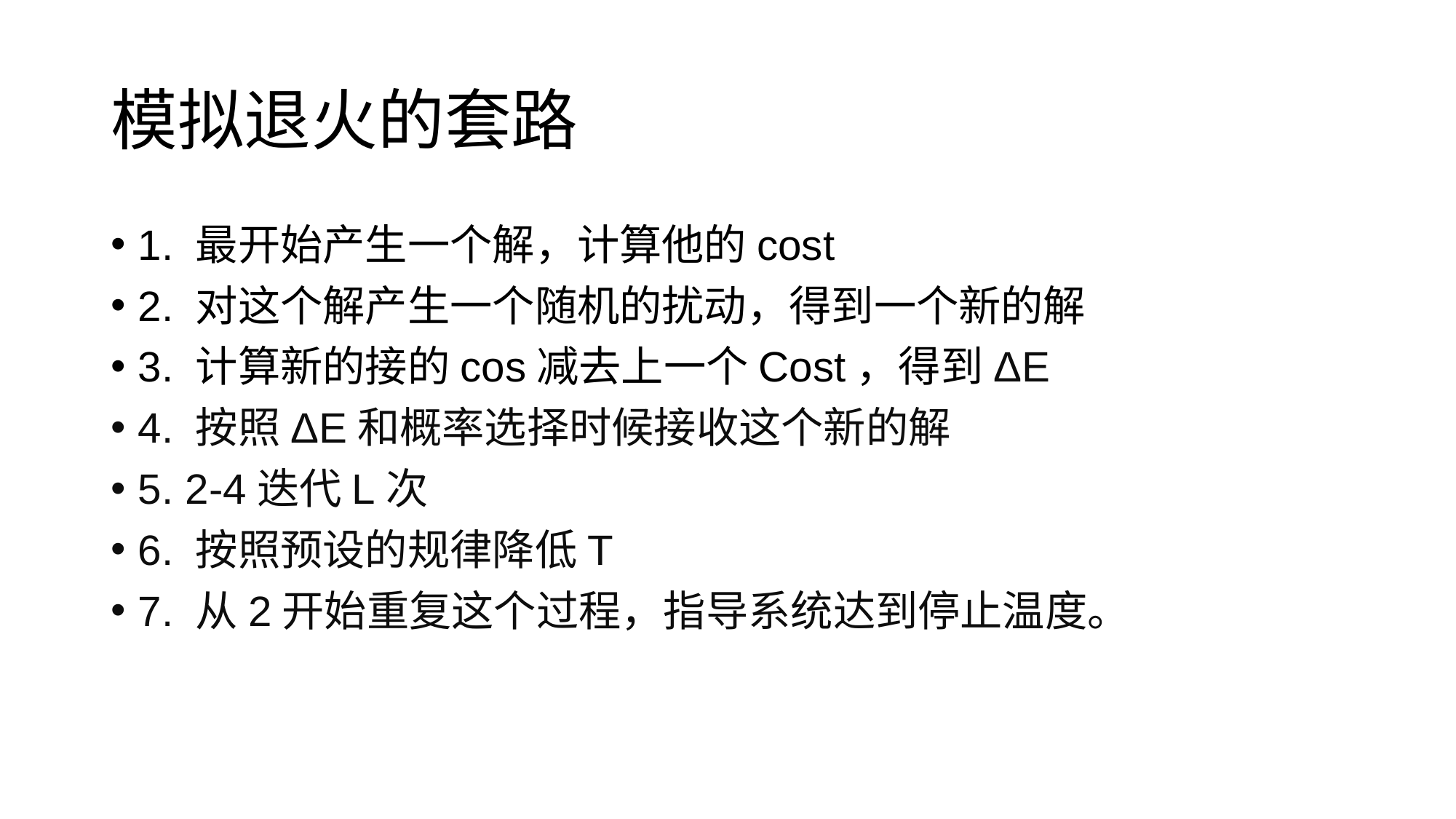

# 模拟退火的套路
1. 最开始产生一个解，计算他的cost
2. 对这个解产生一个随机的扰动，得到一个新的解
3. 计算新的接的cos减去上一个Cost，得到ΔE
4. 按照ΔE和概率选择时候接收这个新的解
5. 2-4迭代L次
6. 按照预设的规律降低T
7. 从2开始重复这个过程，指导系统达到停止温度。